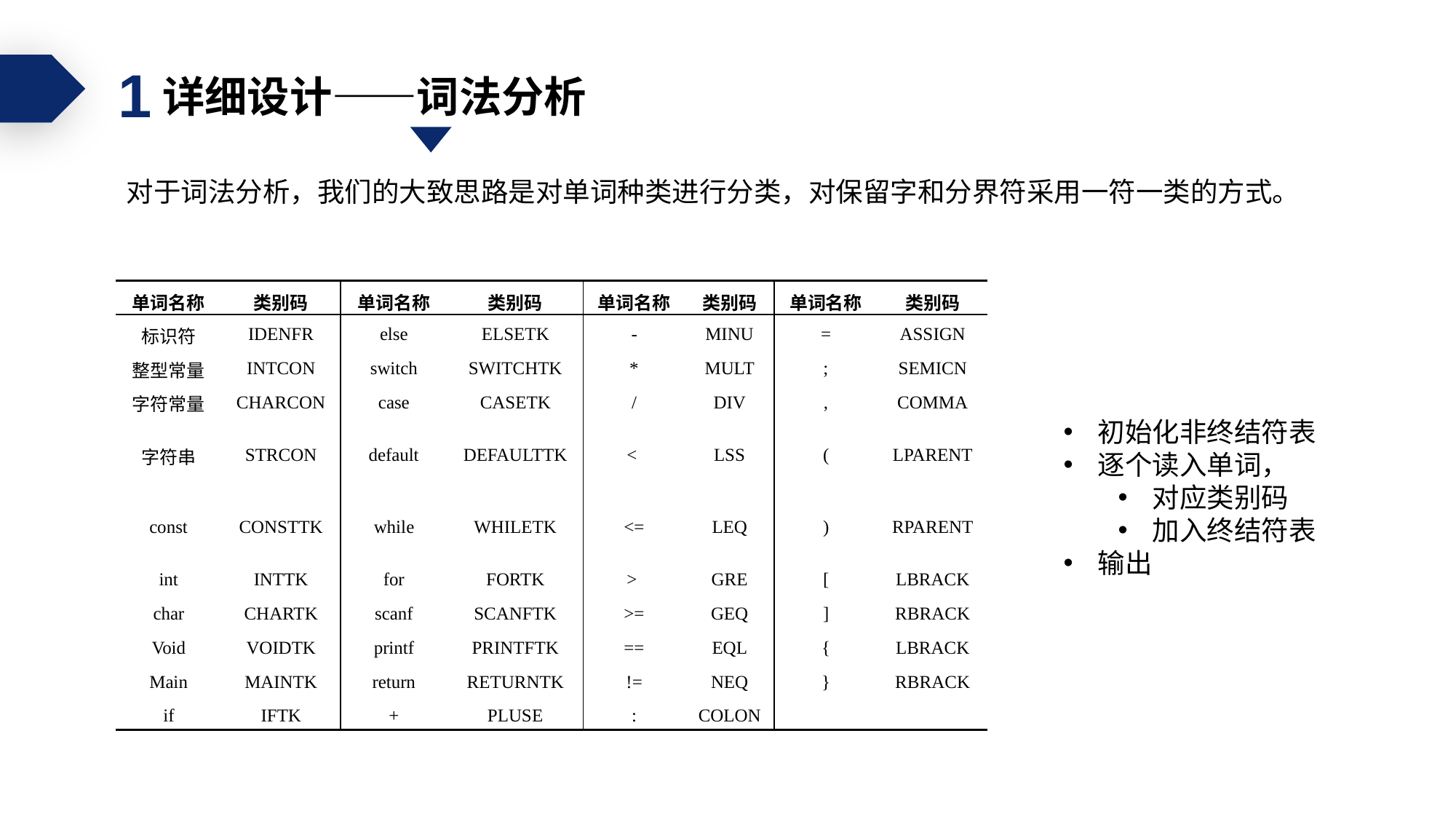

1
详细设计——词法分析

对于词法分析，我们的大致思路是对单词种类进行分类，对保留字和分界符采用一符一类的方式。
| 单词名称 | 类别码 | 单词名称 | 类别码 | 单词名称 | 类别码 | 单词名称 | 类别码 |
| --- | --- | --- | --- | --- | --- | --- | --- |
| 标识符 | IDENFR | else | ELSETK | - | MINU | = | ASSIGN |
| 整型常量 | INTCON | switch | SWITCHTK | \* | MULT | ; | SEMICN |
| 字符常量 | CHARCON | case | CASETK | / | DIV | , | COMMA |
| 字符串 | STRCON | default | DEFAULTTK | < | LSS | ( | LPARENT |
| const | CONSTTK | while | WHILETK | <= | LEQ | ) | RPARENT |
| int | INTTK | for | FORTK | > | GRE | [ | LBRACK |
| char | CHARTK | scanf | SCANFTK | >= | GEQ | ] | RBRACK |
| Void | VOIDTK | printf | PRINTFTK | == | EQL | { | LBRACK |
| Main | MAINTK | return | RETURNTK | != | NEQ | } | RBRACK |
| if | IFTK | + | PLUSE | : | COLON |  |  |
初始化非终结符表
逐个读入单词，
对应类别码
加入终结符表
输出